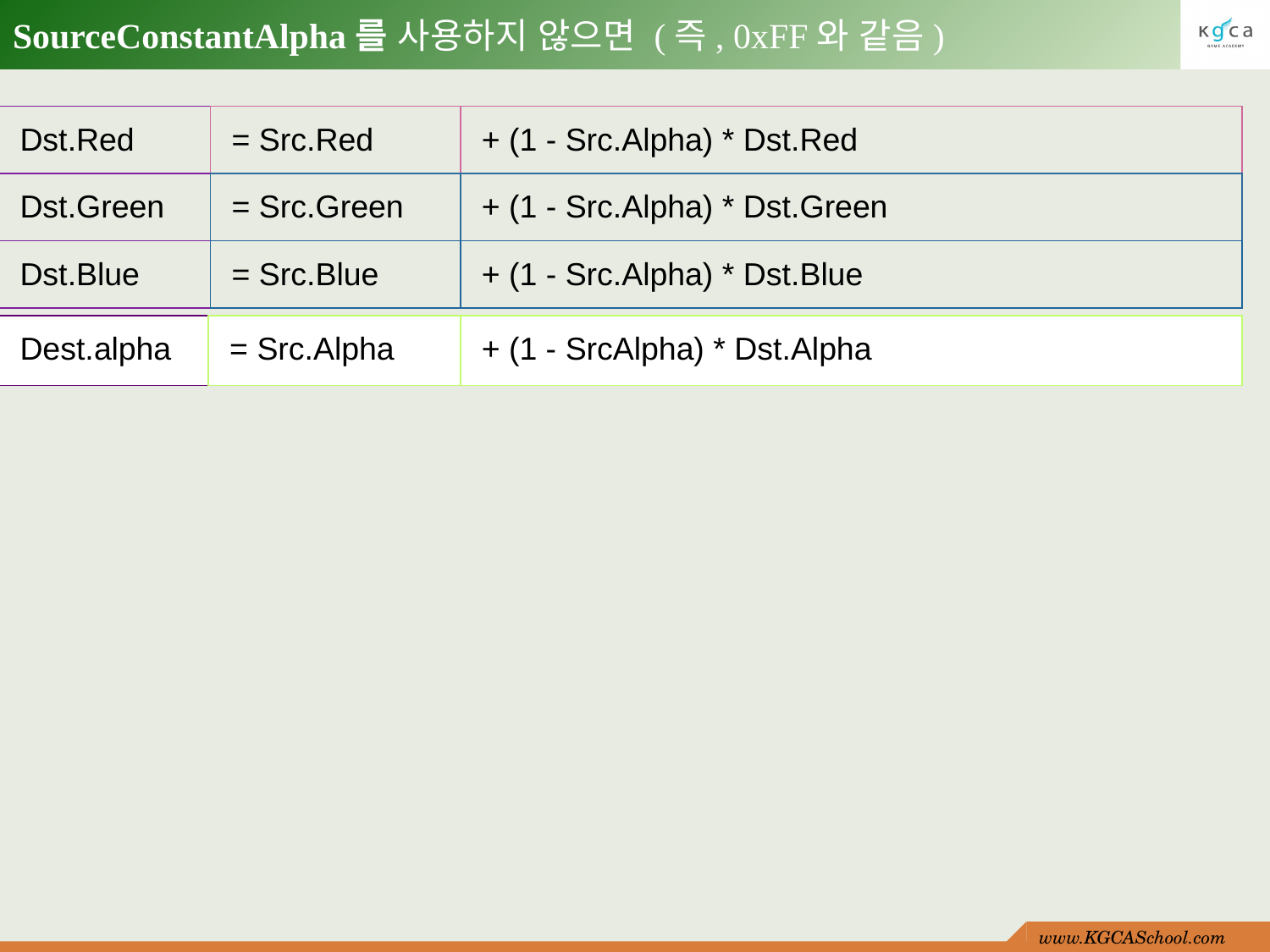

# SourceConstantAlpha를 사용하지 않으면 (즉, 0xFF와 같음)

| Dst.Red | = Src.Red | + (1 - Src.Alpha) \* Dst.Red |
| --- | --- | --- |
| Dst.Green | = Src.Green | + (1 - Src.Alpha) \* Dst.Green |
| Dst.Blue | = Src.Blue | + (1 - Src.Alpha) \* Dst.Blue |
| Dest.alpha | = Src.Alpha | + (1 - SrcAlpha) \* Dst.Alpha |
| --- | --- | --- |